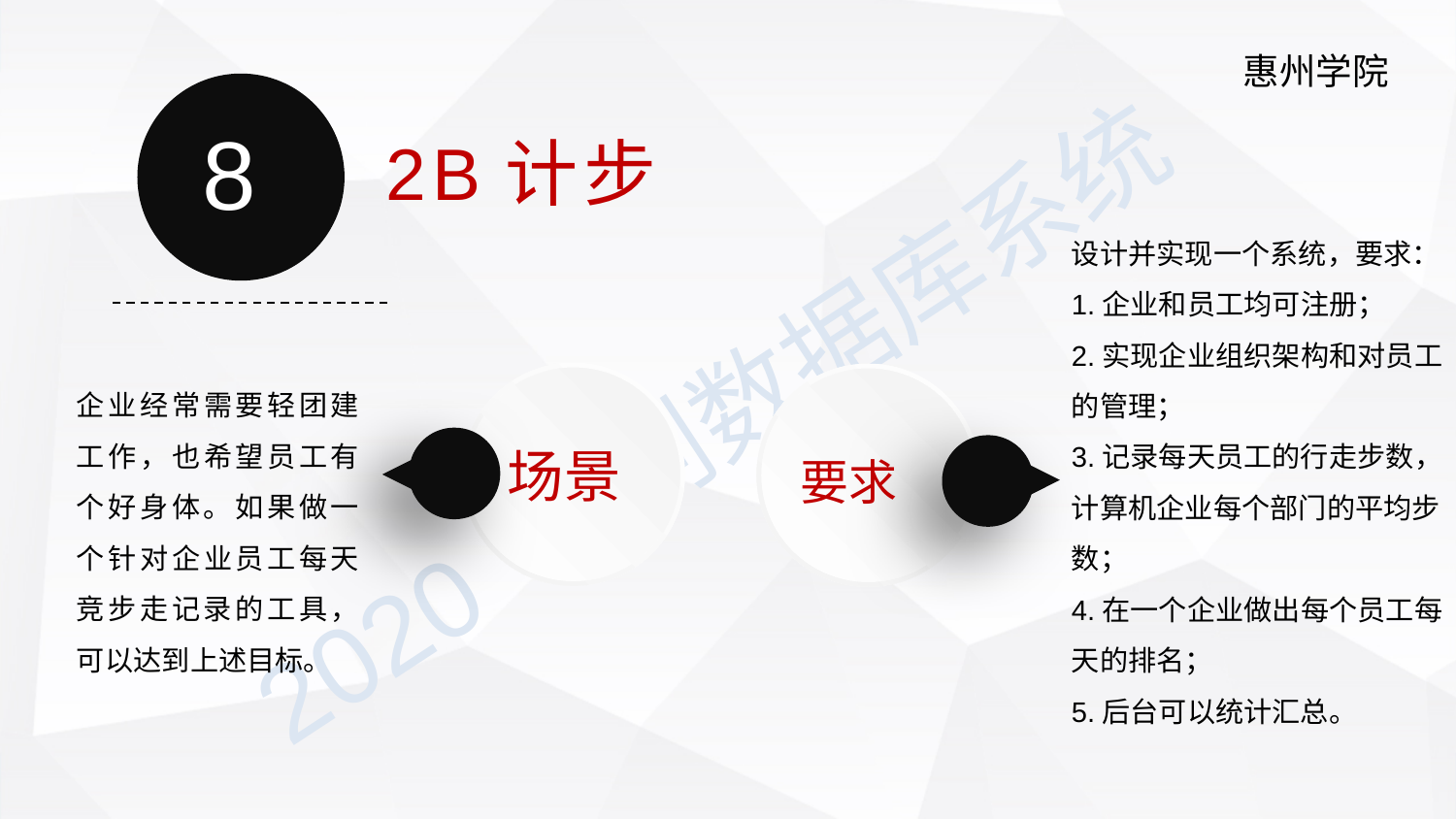

8
2B计步
设计并实现一个系统，要求：
1.企业和员工均可注册；
2.实现企业组织架构和对员工的管理；
3.记录每天员工的行走步数，计算机企业每个部门的平均步数；
4.在一个企业做出每个员工每天的排名；
5.后台可以统计汇总。

企业经常需要轻团建工作，也希望员工有个好身体。如果做一个针对企业员工每天竞步走记录的工具，可以达到上述目标。

场景
要求